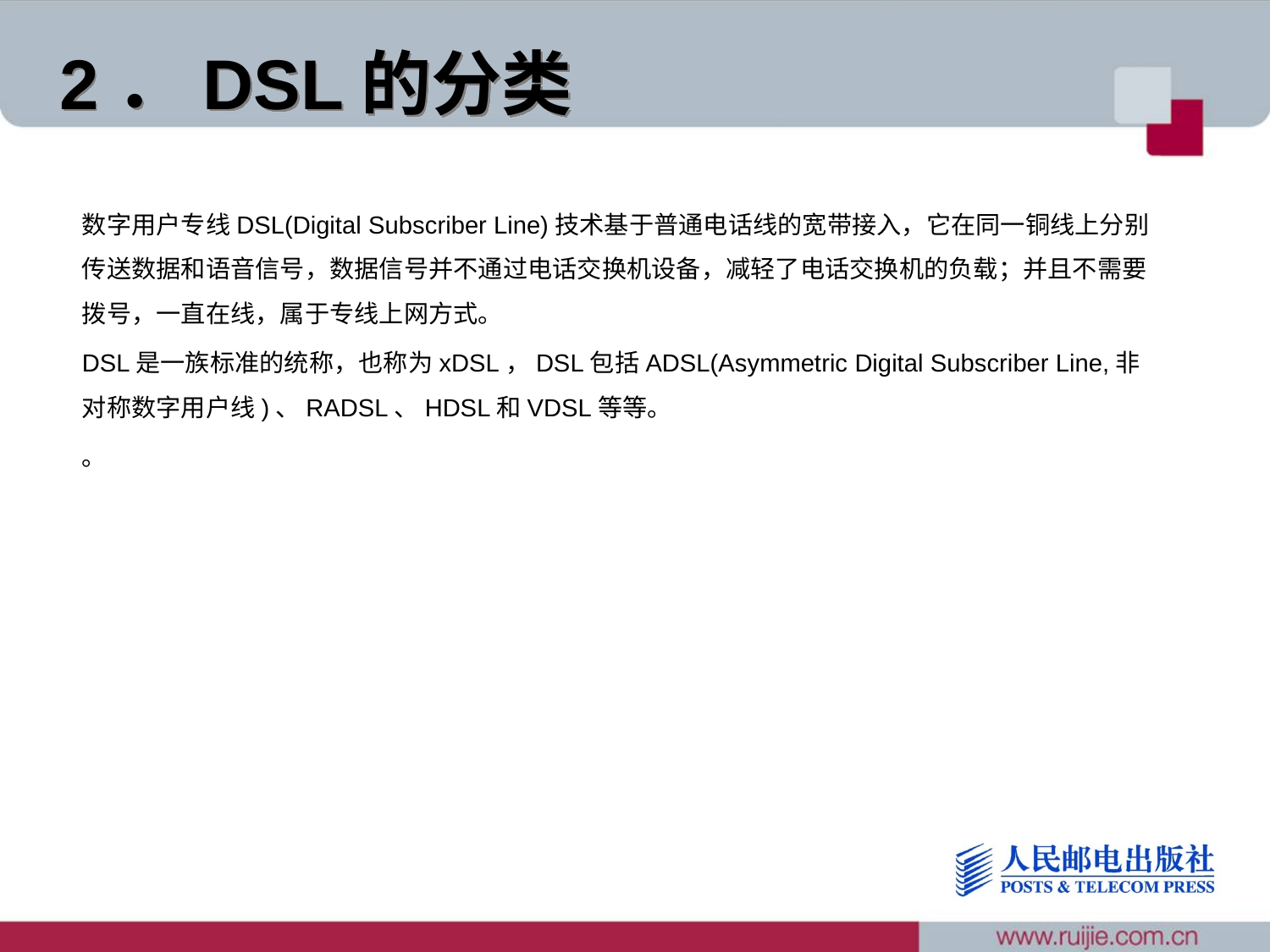

2．DSL的分类
数字用户专线DSL(Digital Subscriber Line)技术基于普通电话线的宽带接入，它在同一铜线上分别传送数据和语音信号，数据信号并不通过电话交换机设备，减轻了电话交换机的负载；并且不需要拨号，一直在线，属于专线上网方式。
DSL是一族标准的统称，也称为xDSL，DSL包括ADSL(Asymmetric Digital Subscriber Line,非对称数字用户线)、RADSL、HDSL和VDSL等等。
。